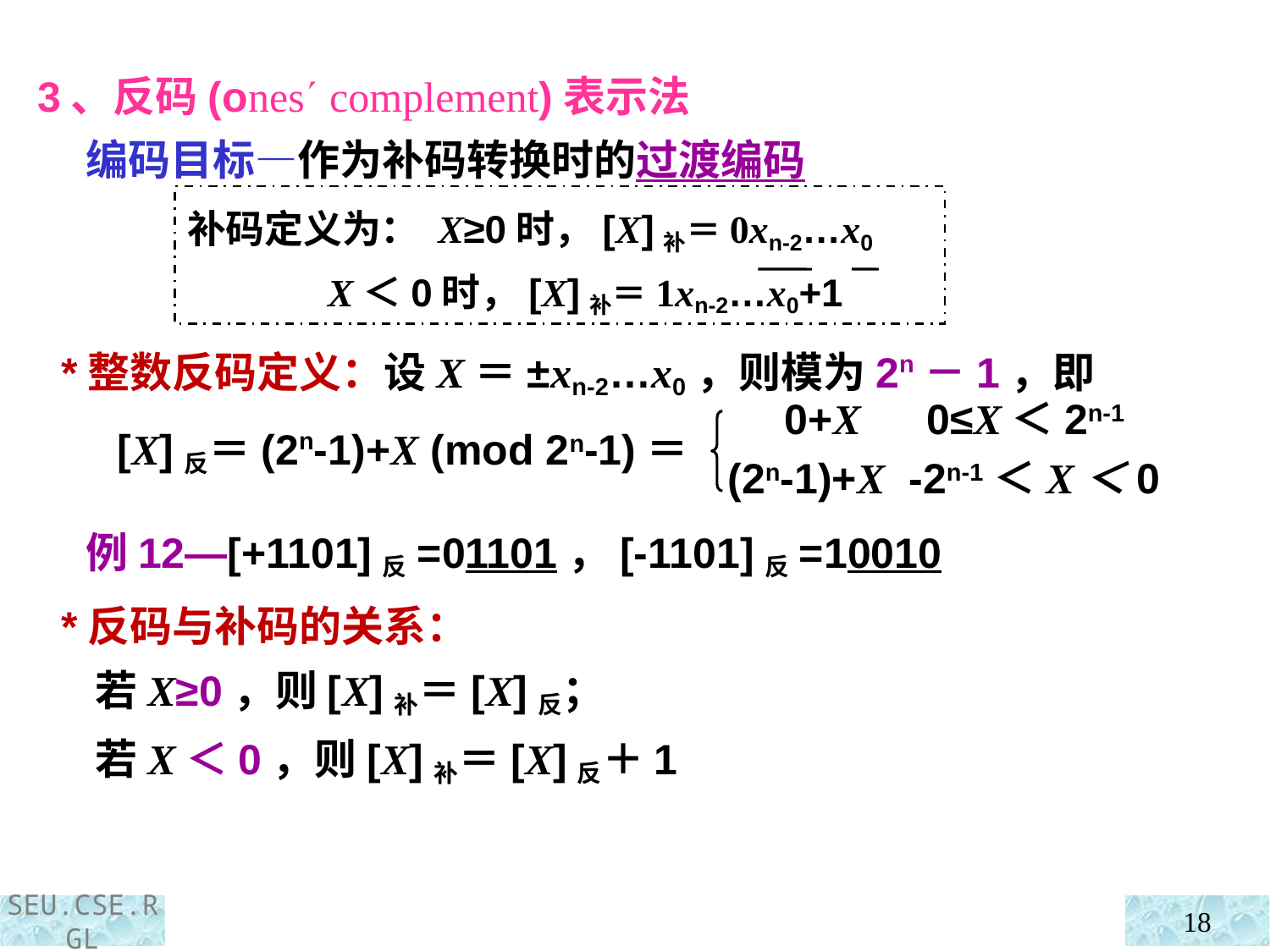

3、反码(ones′ complement)表示法
    编码目标—作为补码转换时的过渡编码
补码定义为： X≥0时，[X]补＝0xn-2…x0
             X＜0时，[X]补＝1xn-2…x0+1

  *整数反码定义：设X＝±xn-2…x0，则模为2n－1，即
     0+X      0≤X＜2n-1
(2n-1)+X  -2n-1＜X＜0

[X]反＝(2n-1)+X (mod 2n-1)＝
    例12—[+1101]反=01101，[-1101]反=10010
  *反码与补码的关系：
     若X≥0，则[X]补＝[X]反；
     若X＜0，则[X]补＝[X]反＋1
18